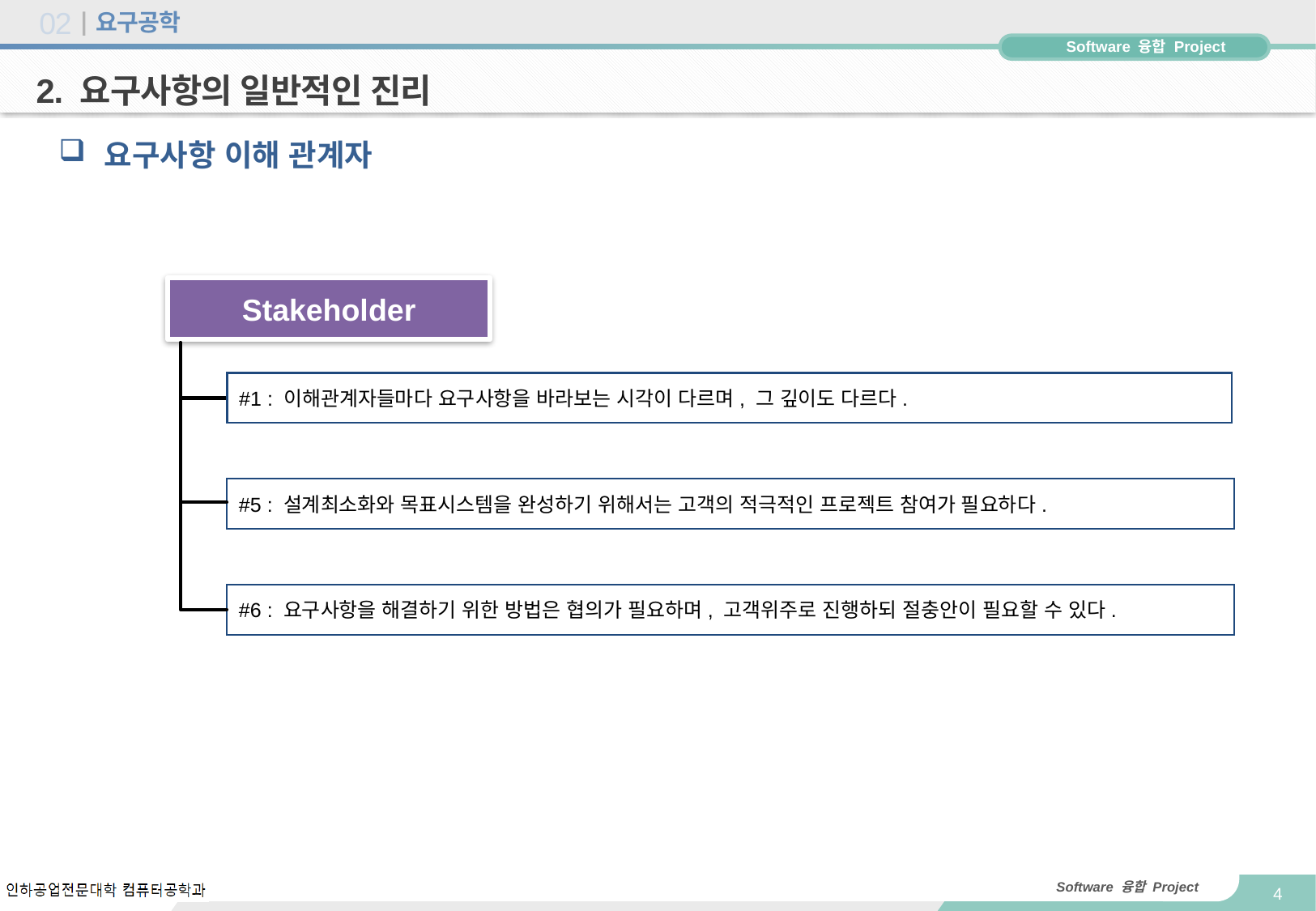

# 요구공학
02
2. 요구사항의 일반적인 진리
요구사항 이해 관계자
Stakeholder

#1 : 이해관계자들마다 요구사항을 바라보는 시각이 다르며, 그 깊이도 다르다.

#5 : 설계최소화와 목표시스템을 완성하기 위해서는 고객의 적극적인 프로젝트 참여가 필요하다.
#6 : 요구사항을 해결하기 위한 방법은 협의가 필요하며, 고객위주로 진행하되 절충안이 필요할 수 있다.